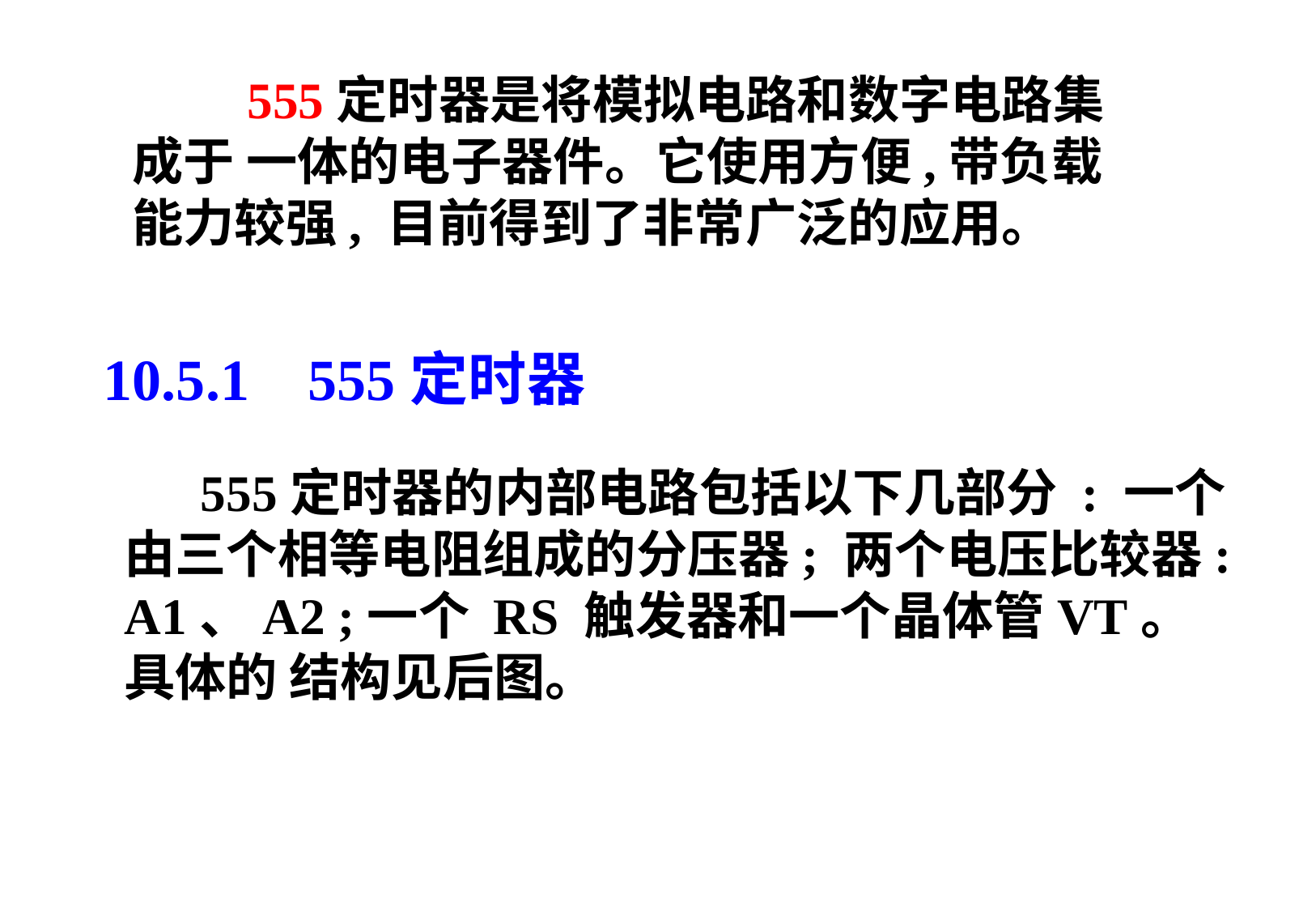

555定时器是将模拟电路和数字电路集成于 一体的电子器件。它使用方便,带负载能力较强, 目前得到了非常广泛的应用。
 10.5.1    555定时器
      555定时器的内部电路包括以下几部分 : 一个由三个相等电阻组成的分压器; 两个电压比较器: A1、A2 ;一个 RS 触发器和一个晶体管VT。具体的 结构见后图。